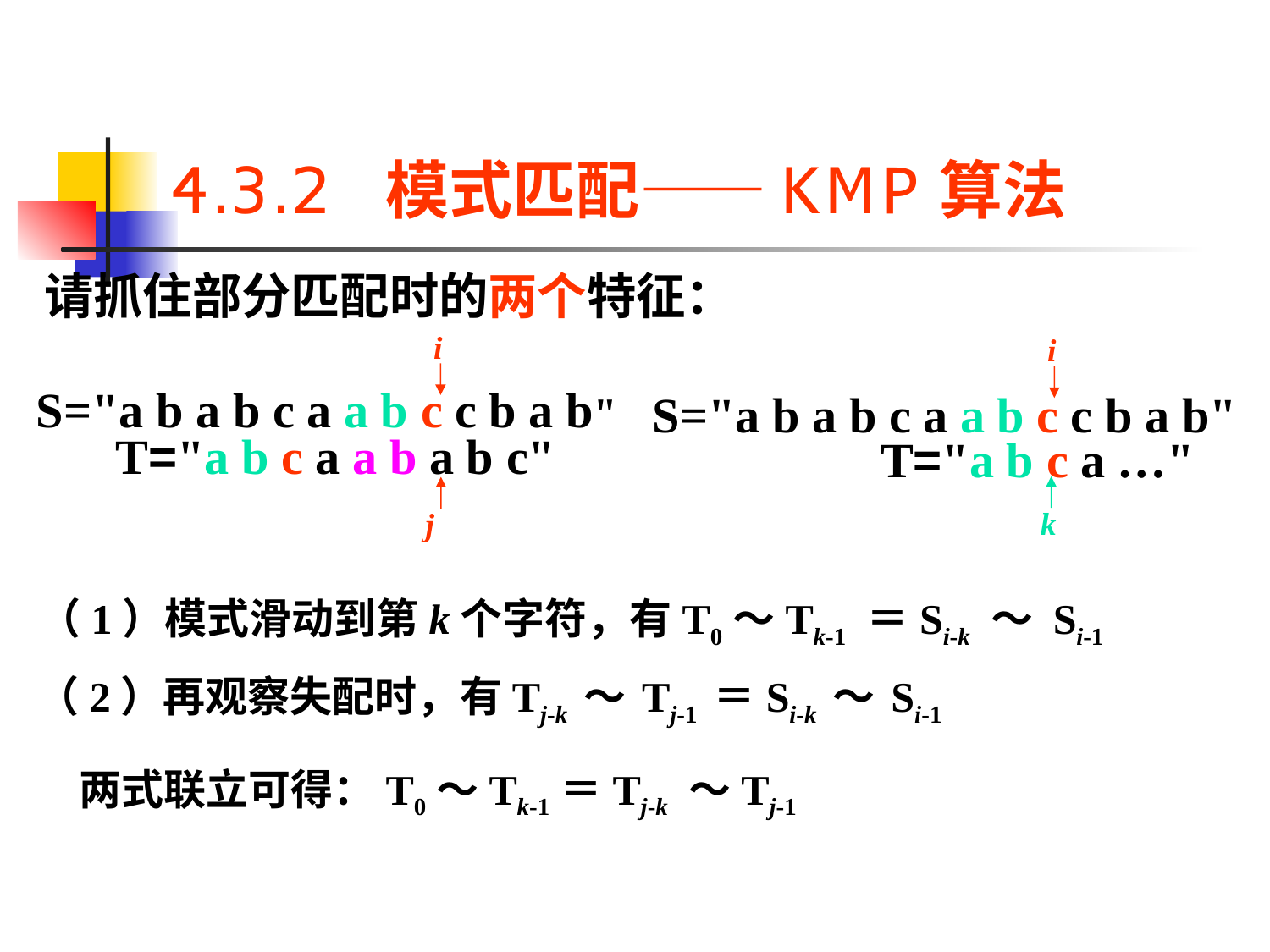

# 4.3.2  模式匹配——KMP算法
请抓住部分匹配时的两个特征：
i

S="a b a b c a a b c c b a b"

j
i

S="a b a b c a a b c c b a b"
T="a b c a …"

k
T="a b c a a b a b c"
（1）模式滑动到第k个字符，有T0～Tk-1 ＝Si-k ～ Si-1
（2）再观察失配时，有Tj-k ～ Tj-1 ＝Si-k ～ Si-1
两式联立可得：T0～Tk-1＝Tj-k ～Tj-1